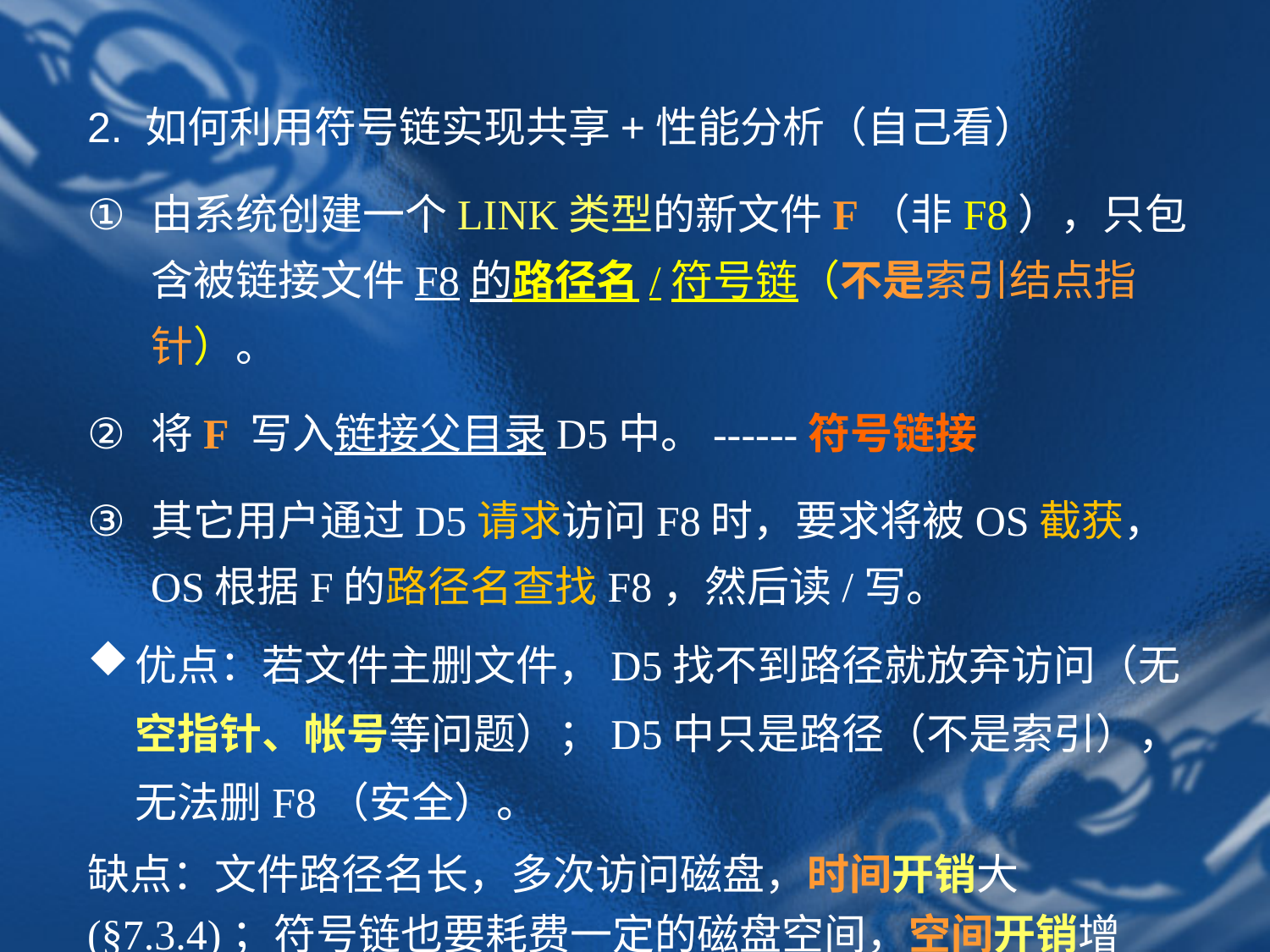

2. 如何利用符号链实现共享+性能分析（自己看）
由系统创建一个LINK类型的新文件F（非F8），只包含被链接文件F8的路径名/符号链（不是索引结点指针）。
将F 写入链接父目录D5中。------符号链接
其它用户通过D5请求访问F8时，要求将被OS截获，OS根据F的路径名查找F8，然后读/写。
优点：若文件主删文件，D5找不到路径就放弃访问（无空指针、帐号等问题）；D5中只是路径（不是索引），无法删F8（安全）。
缺点：文件路径名长，多次访问磁盘，时间开销大(§7.3.4)；符号链也要耗费一定的磁盘空间，空间开销增大。